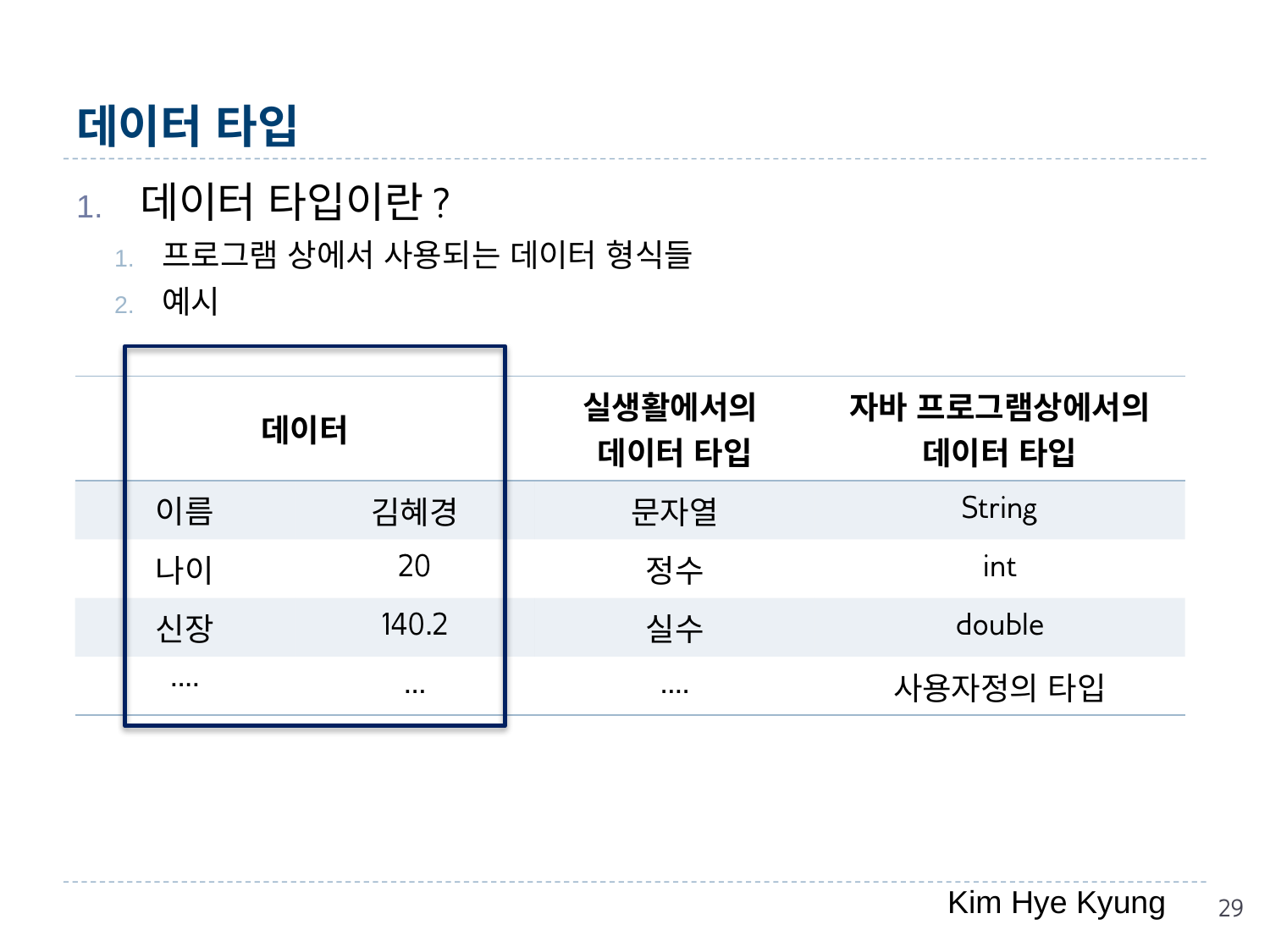

# 데이터 타입
데이터 타입이란?
프로그램 상에서 사용되는 데이터 형식들
예시

| 데이터 |  | 실생활에서의 데이터 타입 | 자바 프로그램상에서의 데이터 타입 |
| --- | --- | --- | --- |
| 이름 | 김혜경 | 문자열 | String |
| 나이 | 20 | 정수 | int |
| 신장 | 140.2 | 실수 | double |
| .... | ... | .... | 사용자정의 타입 |
29